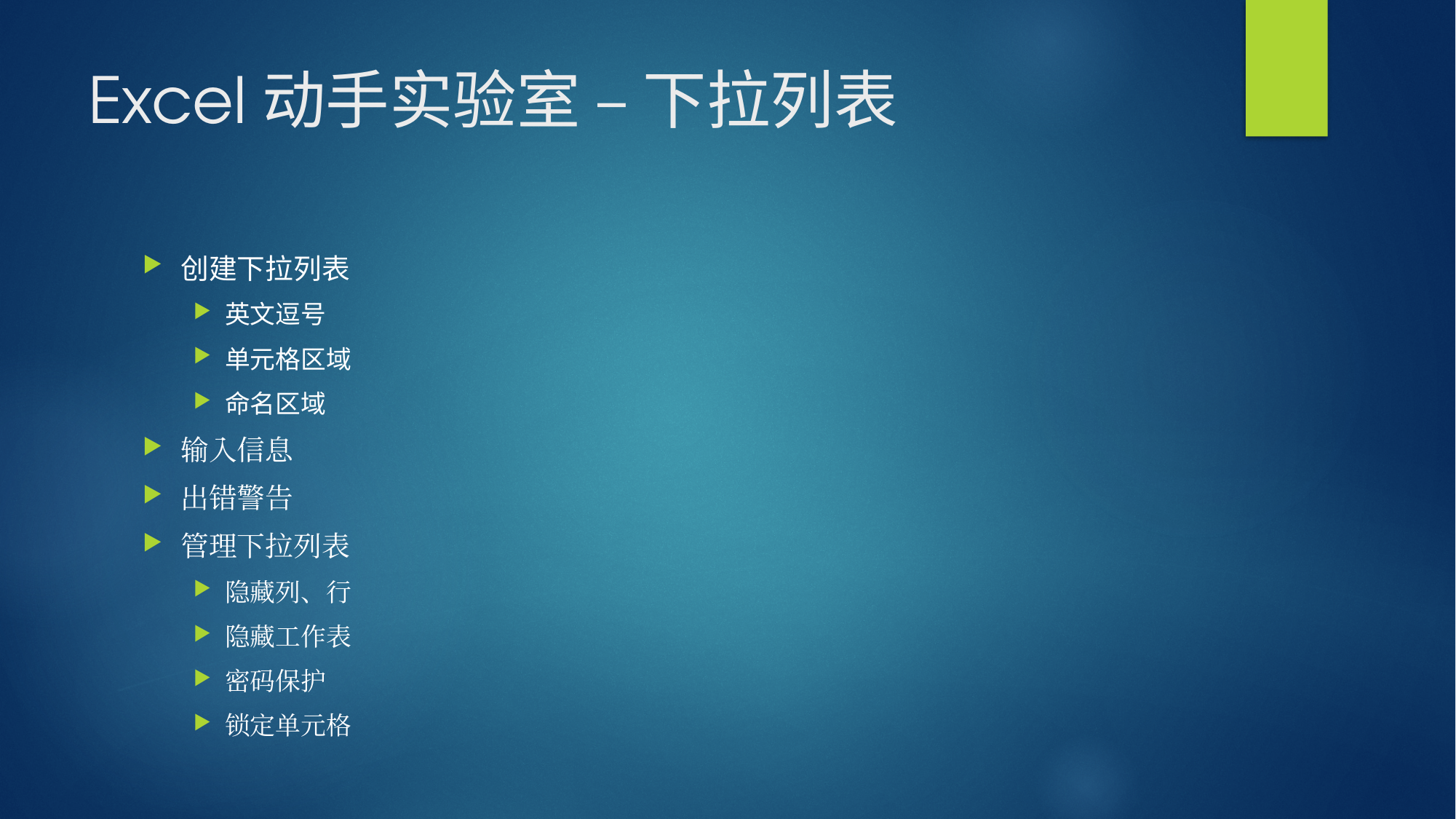

# Excel动手实验室 – 下拉列表
创建下拉列表
英文逗号
单元格区域
命名区域
输入信息
出错警告
管理下拉列表
隐藏列、行
隐藏工作表
密码保护
锁定单元格